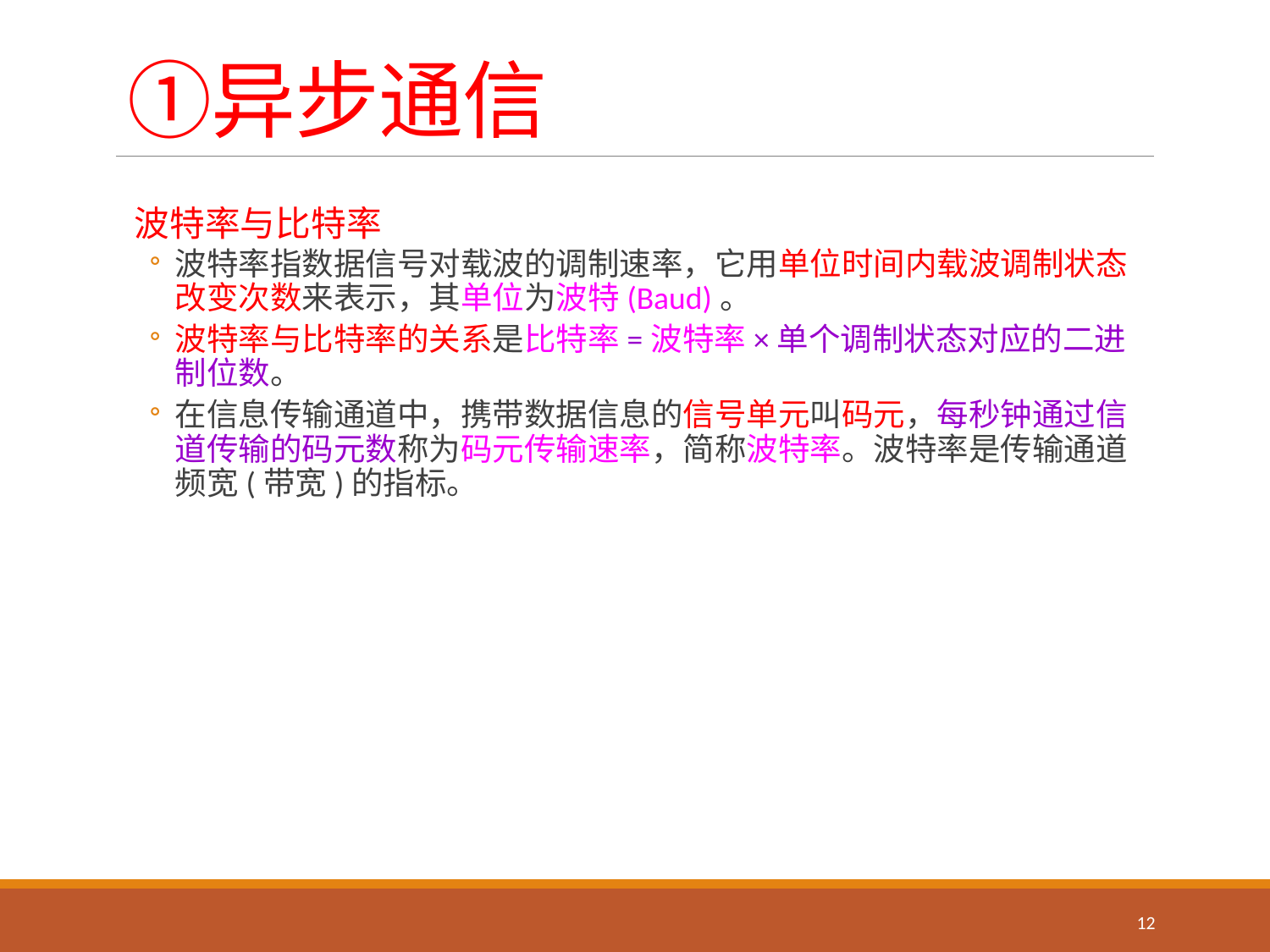

# 异步通信
波特率与比特率
波特率指数据信号对载波的调制速率，它用单位时间内载波调制状态改变次数来表示，其单位为波特(Baud)。
波特率与比特率的关系是比特率=波特率×单个调制状态对应的二进制位数。
在信息传输通道中，携带数据信息的信号单元叫码元，每秒钟通过信道传输的码元数称为码元传输速率，简称波特率。波特率是传输通道频宽(带宽)的指标。

12